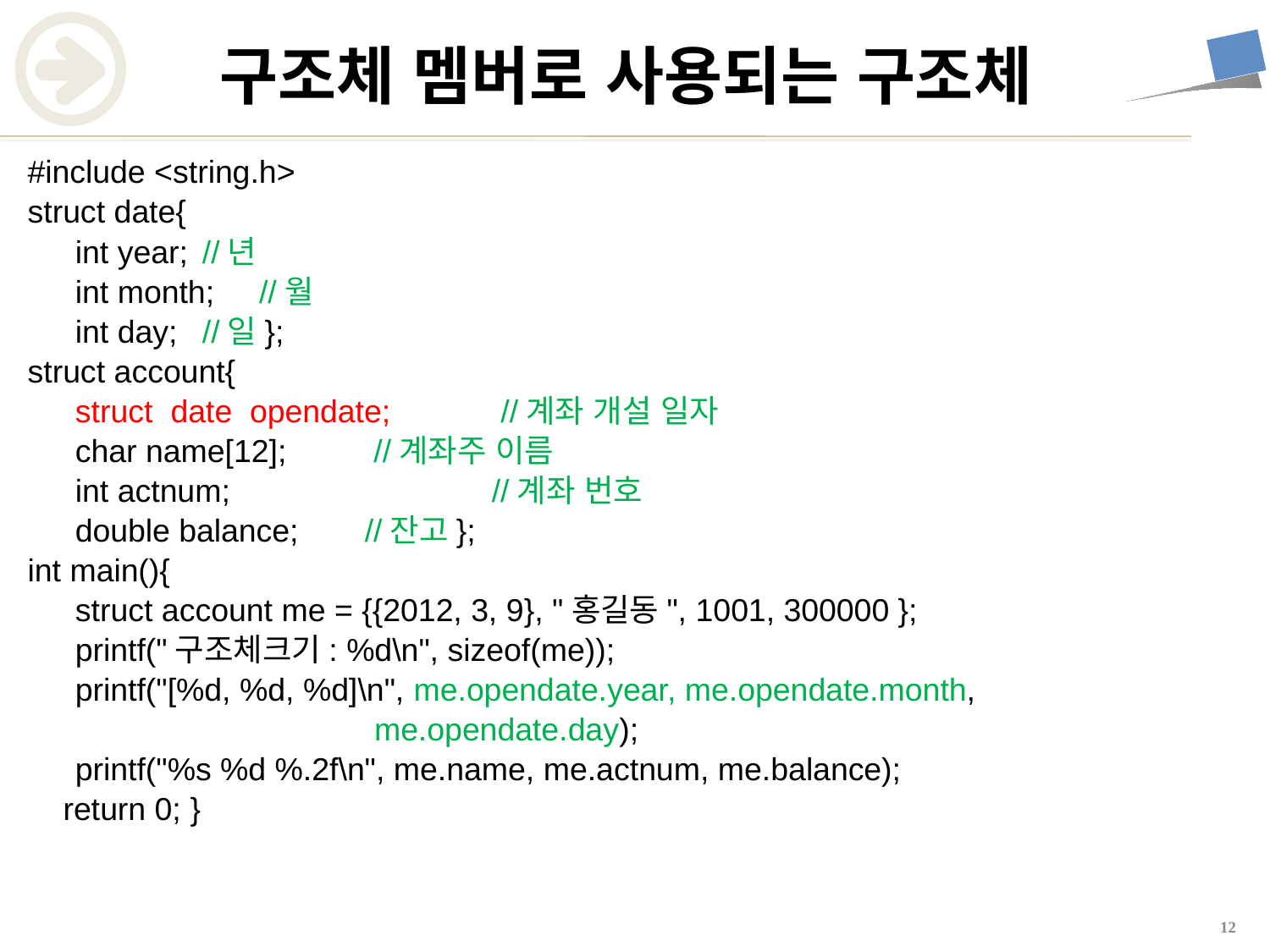

# 구조체 멤버로 사용되는 구조체
#include <string.h>
struct date{
	int year;	//년
	int month;     //월
	int day;	//일};
struct account{
	struct  date  opendate;	     //계좌 개설 일자
	char name[12];	     //계좌주 이름
	int actnum;		    //계좌 번호
	double balance;	    //잔고};
int main(){
	struct account me = {{2012, 3, 9}, "홍길동", 1001, 300000 };
	printf("구조체크기: %d\n", sizeof(me));
	printf("[%d, %d, %d]\n", me.opendate.year, me.opendate.month,
                                       me.opendate.day);
	printf("%s %d %.2f\n", me.name, me.actnum, me.balance);
    return 0; }
12